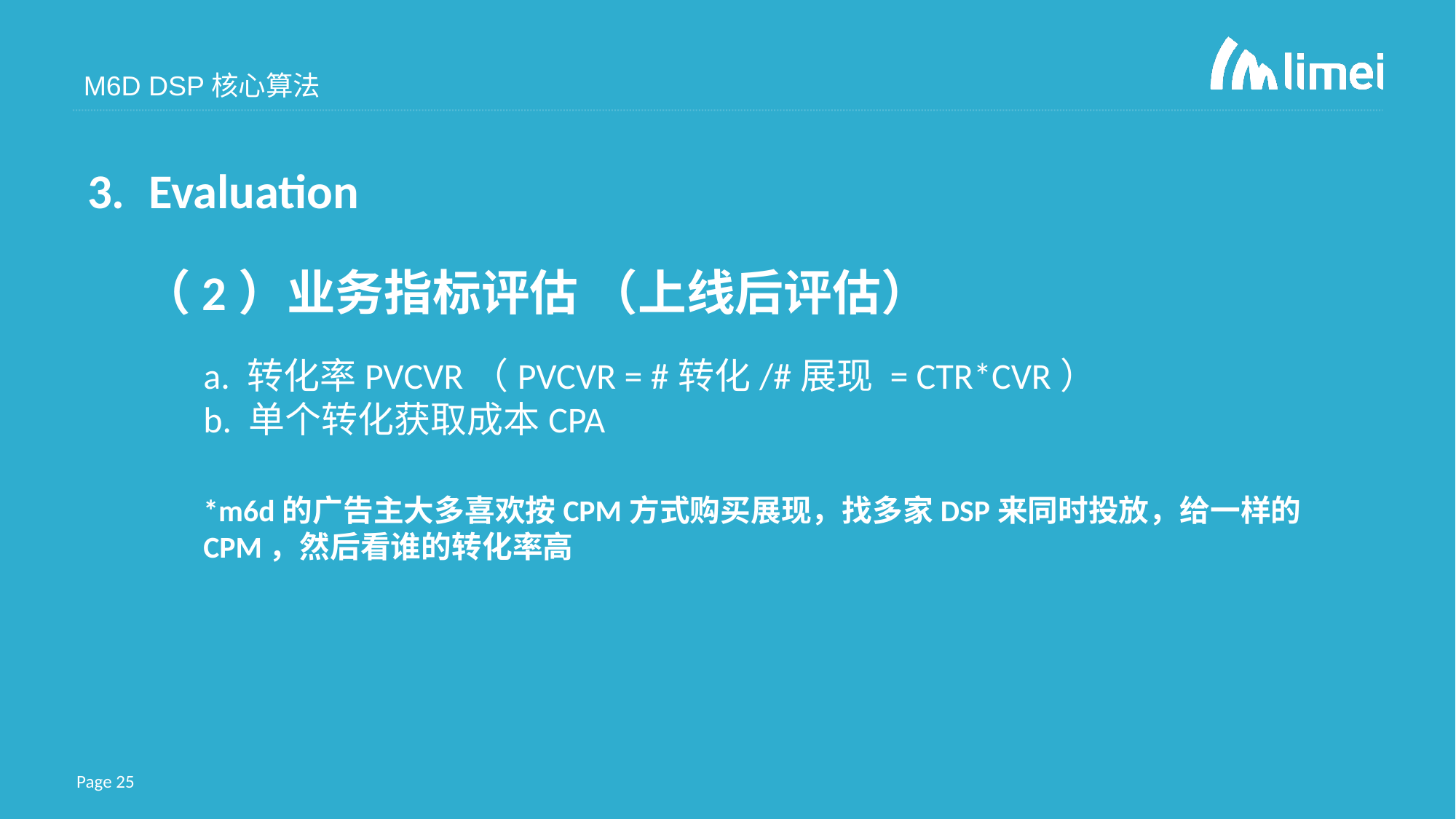

M6D DSP核心算法
Evaluation

（2）业务指标评估 （上线后评估）

	a. 转化率PVCVR（PVCVR = #转化/#展现 = CTR*CVR）
	b. 单个转化获取成本CPA

	*m6d的广告主大多喜欢按CPM方式购买展现，找多家DSP来同时投放，给一样的CPM，然后看谁的转化率高

Page 25